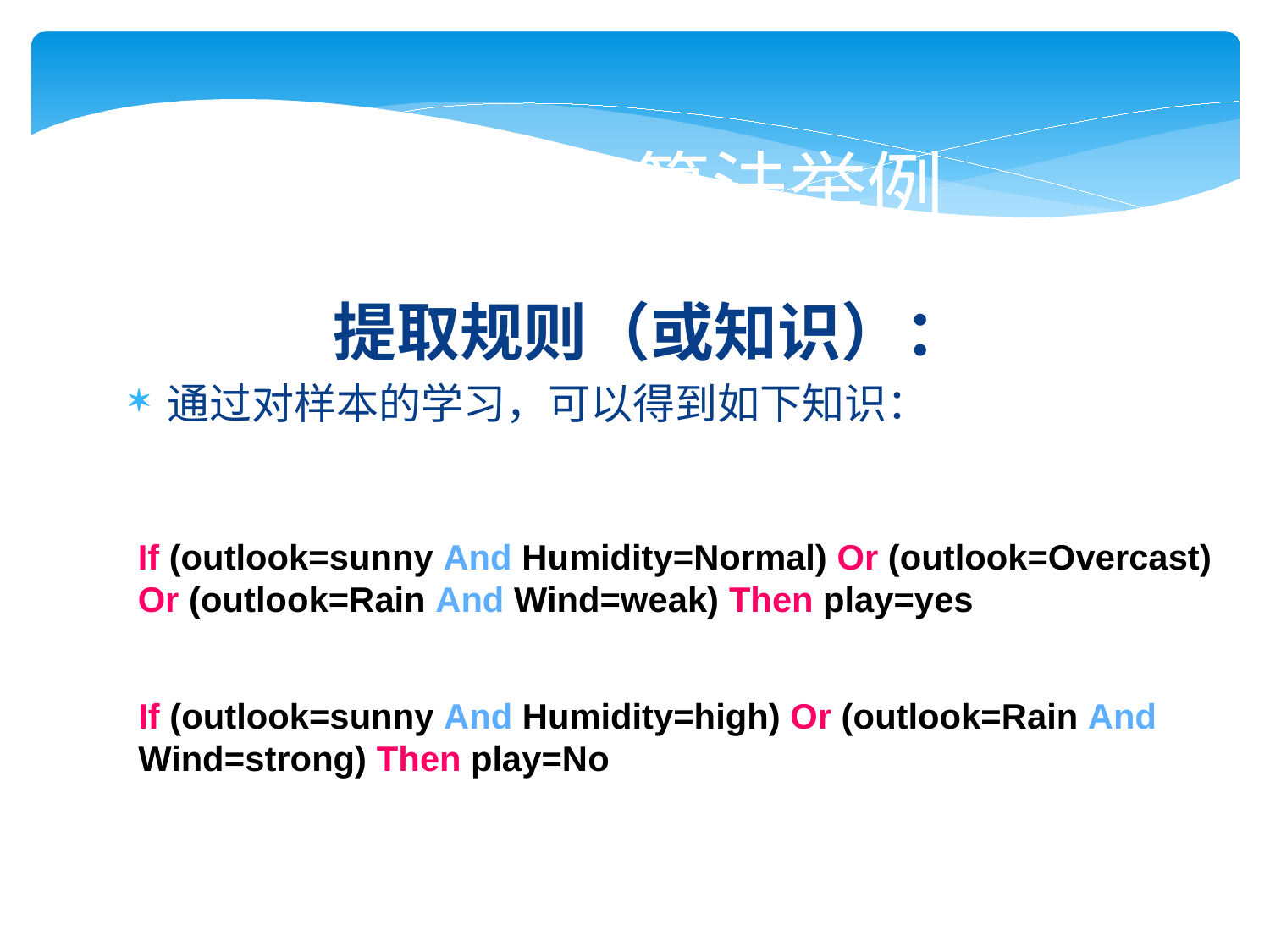

ID3算法举例
提取规则（或知识）：
通过对样本的学习，可以得到如下知识：
If (outlook=sunny And Humidity=Normal) Or (outlook=Overcast)
Or (outlook=Rain And Wind=weak) Then play=yes

If (outlook=sunny And Humidity=high) Or (outlook=Rain And
Wind=strong) Then play=No